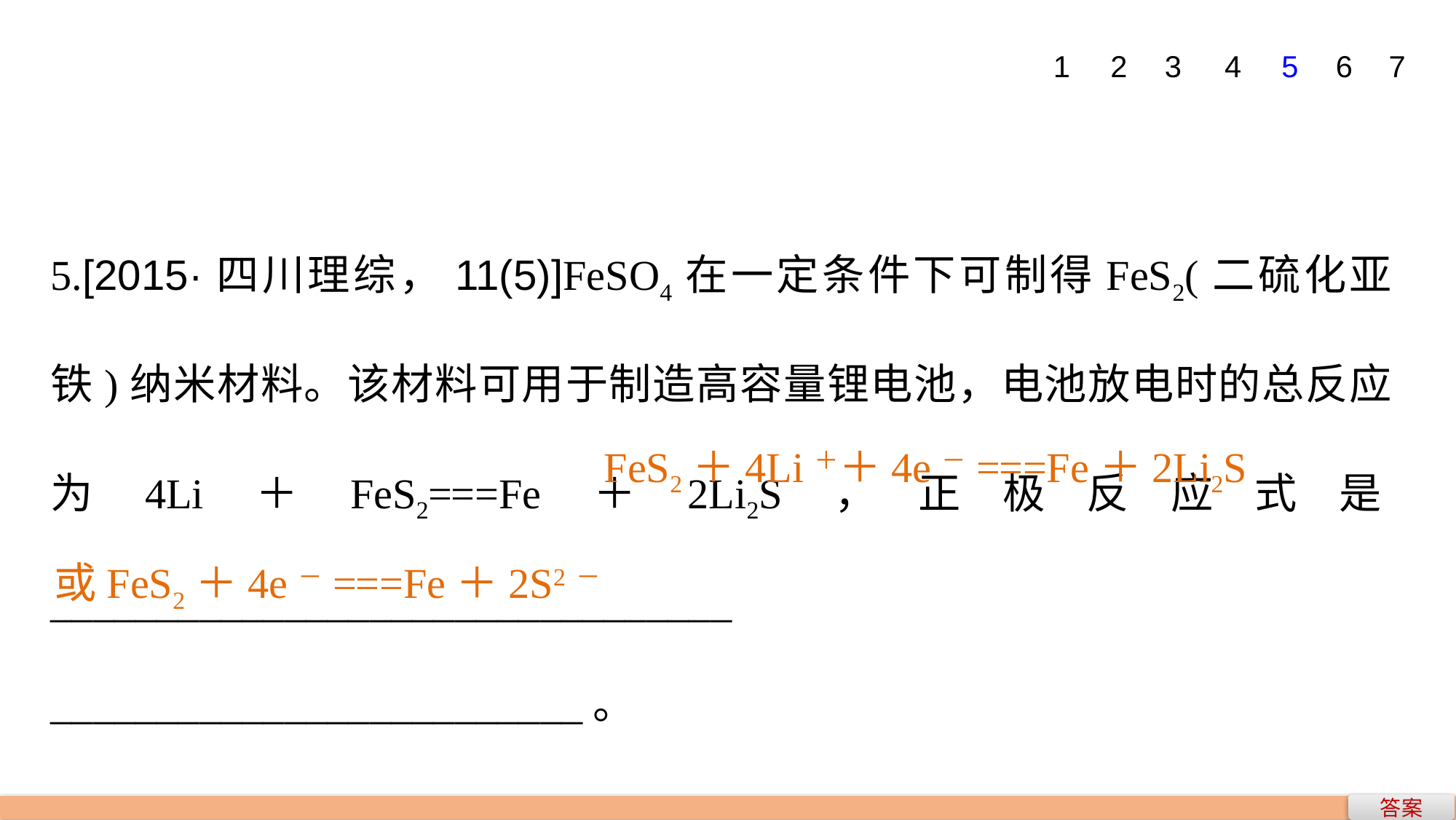

7
1
2
3
4
5
6
5.[2015·四川理综，11(5)]FeSO4在一定条件下可制得FeS2(二硫化亚铁)纳米材料。该材料可用于制造高容量锂电池，电池放电时的总反应为4Li＋FeS2===Fe＋2Li2S，正极反应式是________________________________
_________________________。
			　　　　　FeS2＋4Li＋＋4e－===Fe＋2Li2S
或FeS2＋4e－===Fe＋2S2－
答案